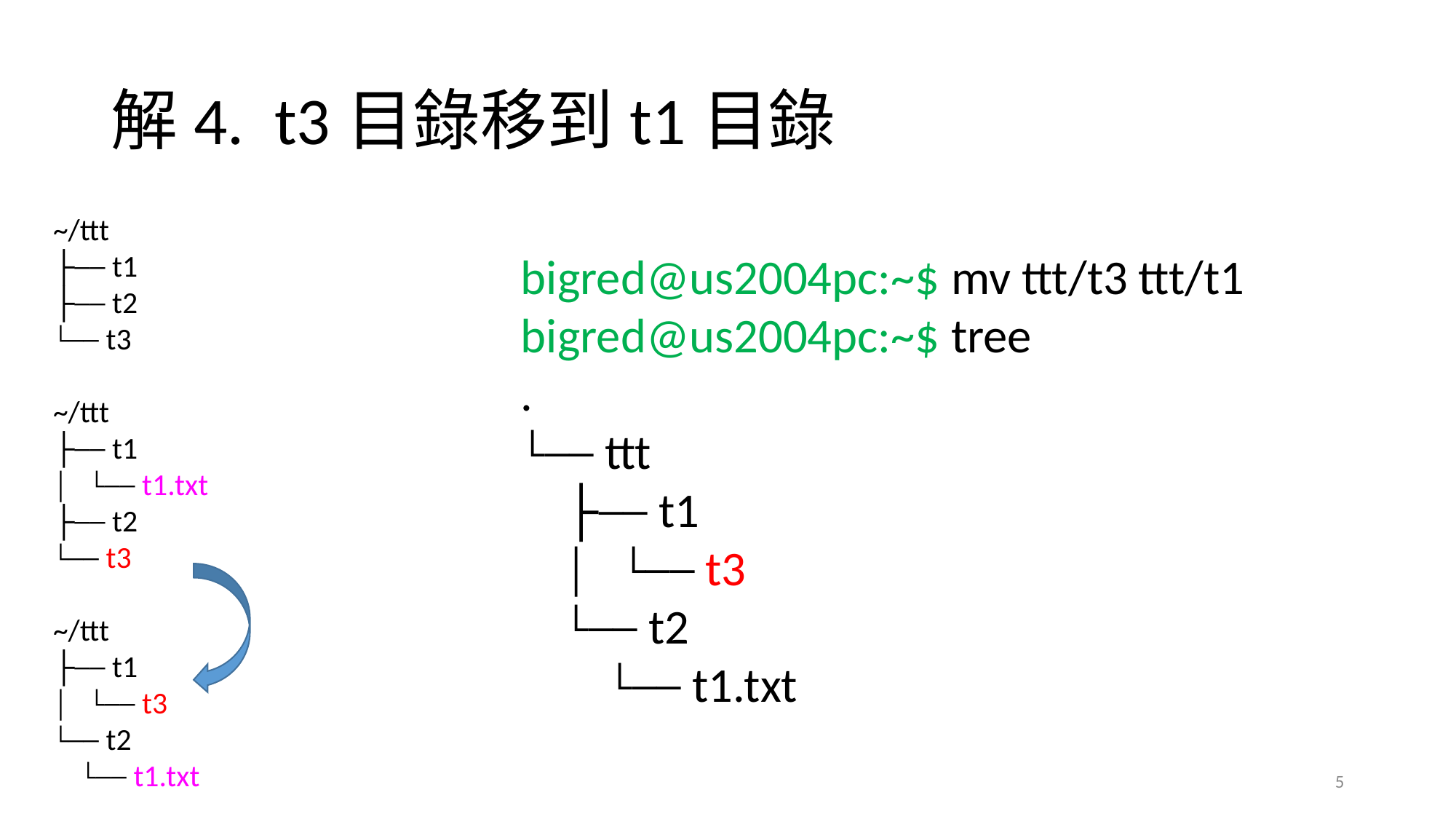

# 解4.  t3目錄移到t1目錄
~/ttt
├── t1
├── t2
└── t3

~/ttt
├── t1
│   └── t1.txt
├── t2
└── t3

~/ttt
├── t1
│   └── t3
└── t2
    └── t1.txt

bigred@us2004pc:~$ mv ttt/t3 ttt/t1
bigred@us2004pc:~$ tree
.
└── ttt
    ├── t1
    │   └── t3
    └── t2
        └── t1.txt

5